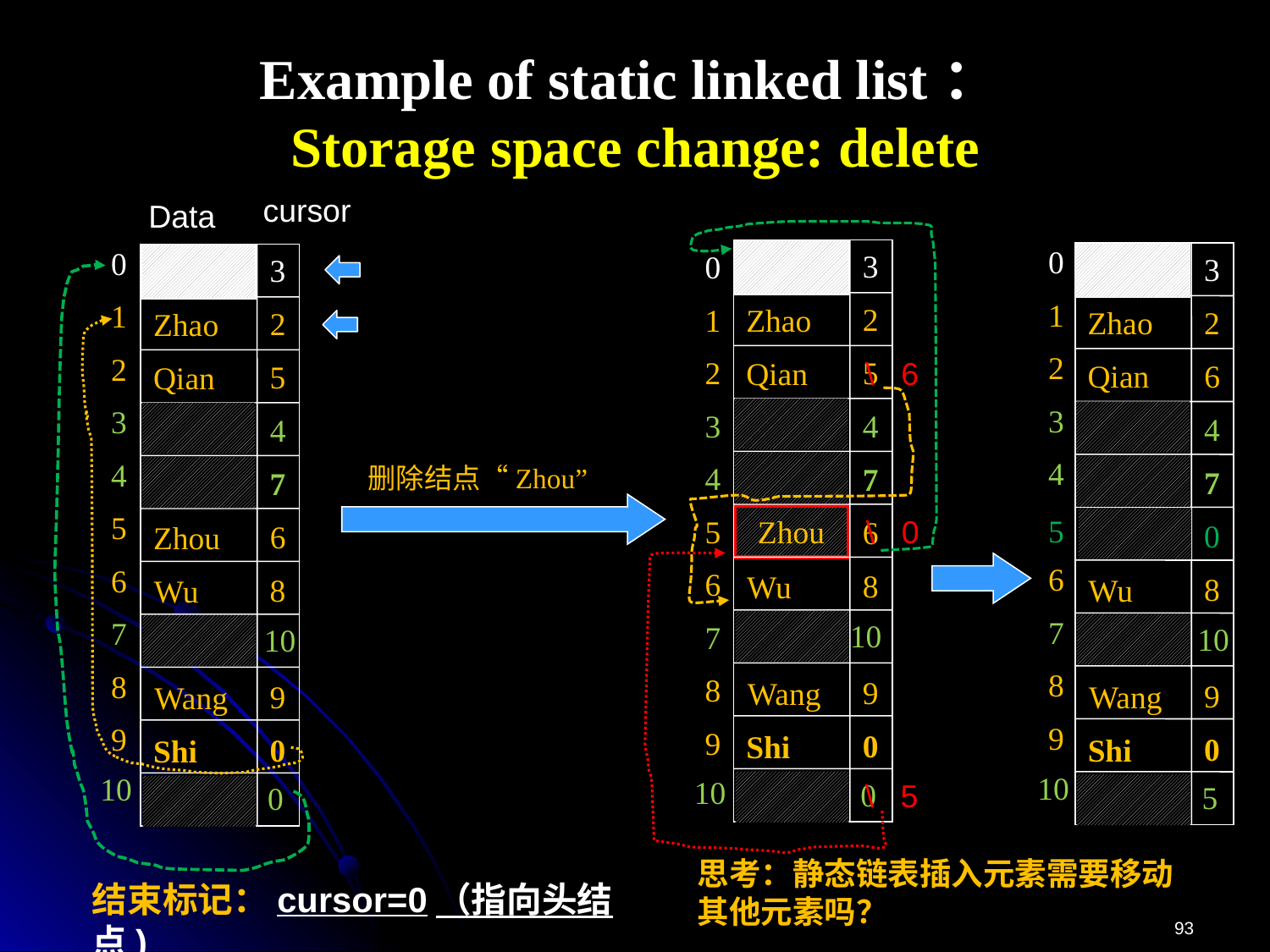

Example of static linked list：
Storage space change: delete
cursor
Data

0
1
2
3
4
5
6
7
8
9
10
0
1
2
3
4
5
6
7
8
9
10

3
0
1
2
3
4
5
6
7
8
9
10

3

3

2
Zhao
2
Zhao
2
Zhao

5
Qian
\   6
6
Qian
5
Qian

4
Sun

4
Sun
4
Sun

7
删除结点“Zhou”

Li

7

Li
7
Li
Zhou
\   0

6

0
6
Zhou

8
Wu
8
Wu
8
Wu
10

10

10

9
Wang
9
Wang
9
Wang
0
Shi
0
Shi
0
Shi
0
\   5

5
0

思考：静态链表插入元素需要移动
其他元素吗？
结束标记：cursor=0（指向头结点)

93